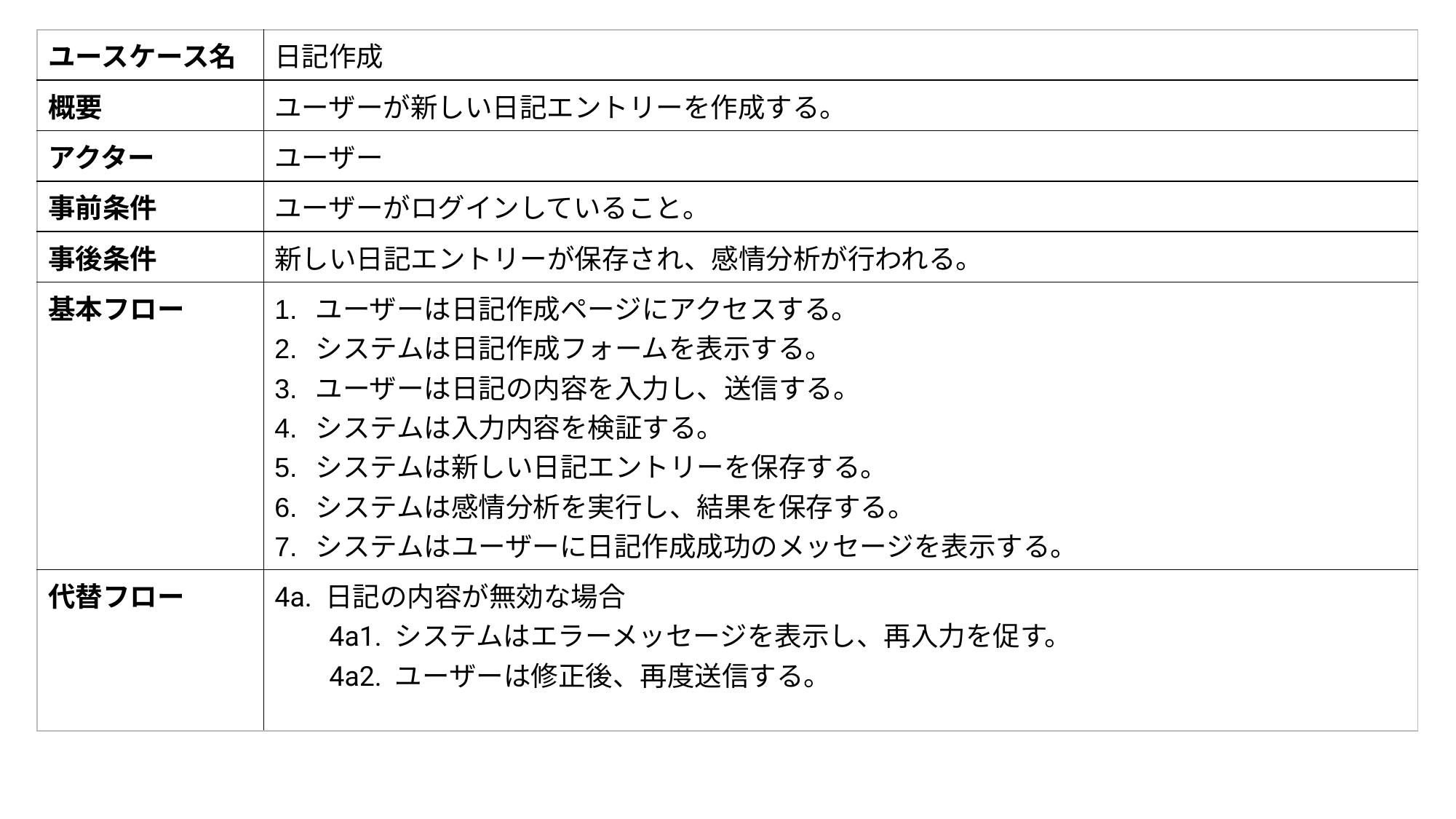

| ユースケース名 | 日記作成 |
| --- | --- |
| 概要 | ユーザーが新しい日記エントリーを作成する。 |
| アクター | ユーザー |
| 事前条件 | ユーザーがログインしていること。 |
| 事後条件 | 新しい日記エントリーが保存され、感情分析が行われる。 |
| 基本フロー | ユーザーは日記作成ページにアクセスする。 システムは日記作成フォームを表示する。 ユーザーは日記の内容を入力し、送信する。 システムは入力内容を検証する。 システムは新しい日記エントリーを保存する。 システムは感情分析を実行し、結果を保存する。 システムはユーザーに日記作成成功のメッセージを表示する。 |
| 代替フロー | 4a. 日記の内容が無効な場合 4a1. システムはエラーメッセージを表示し、再入力を促す。 4a2. ユーザーは修正後、再度送信する。 |